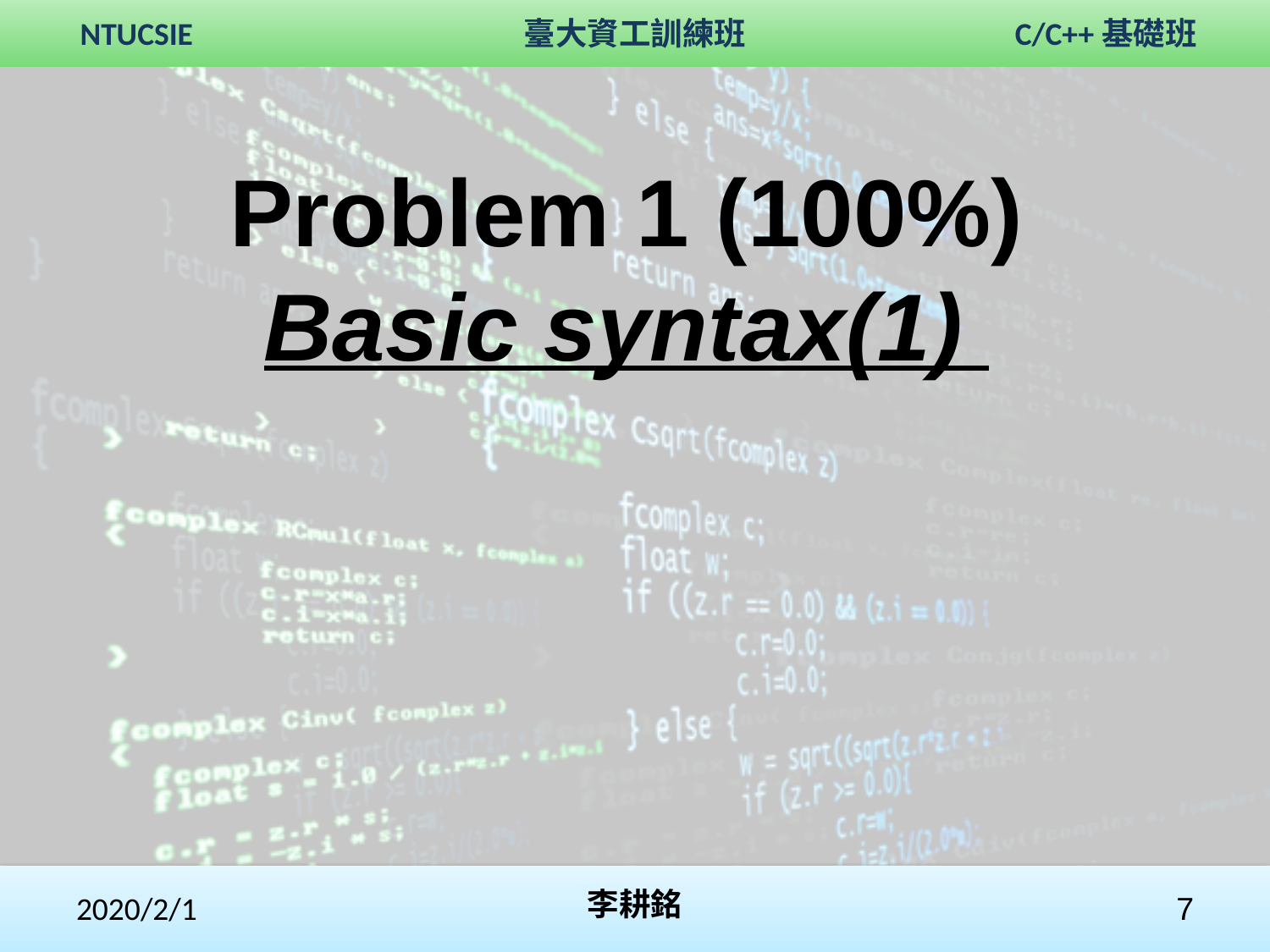

# Problem 1 (100%) Basic syntax(1)

2020/2/1
李耕銘
7